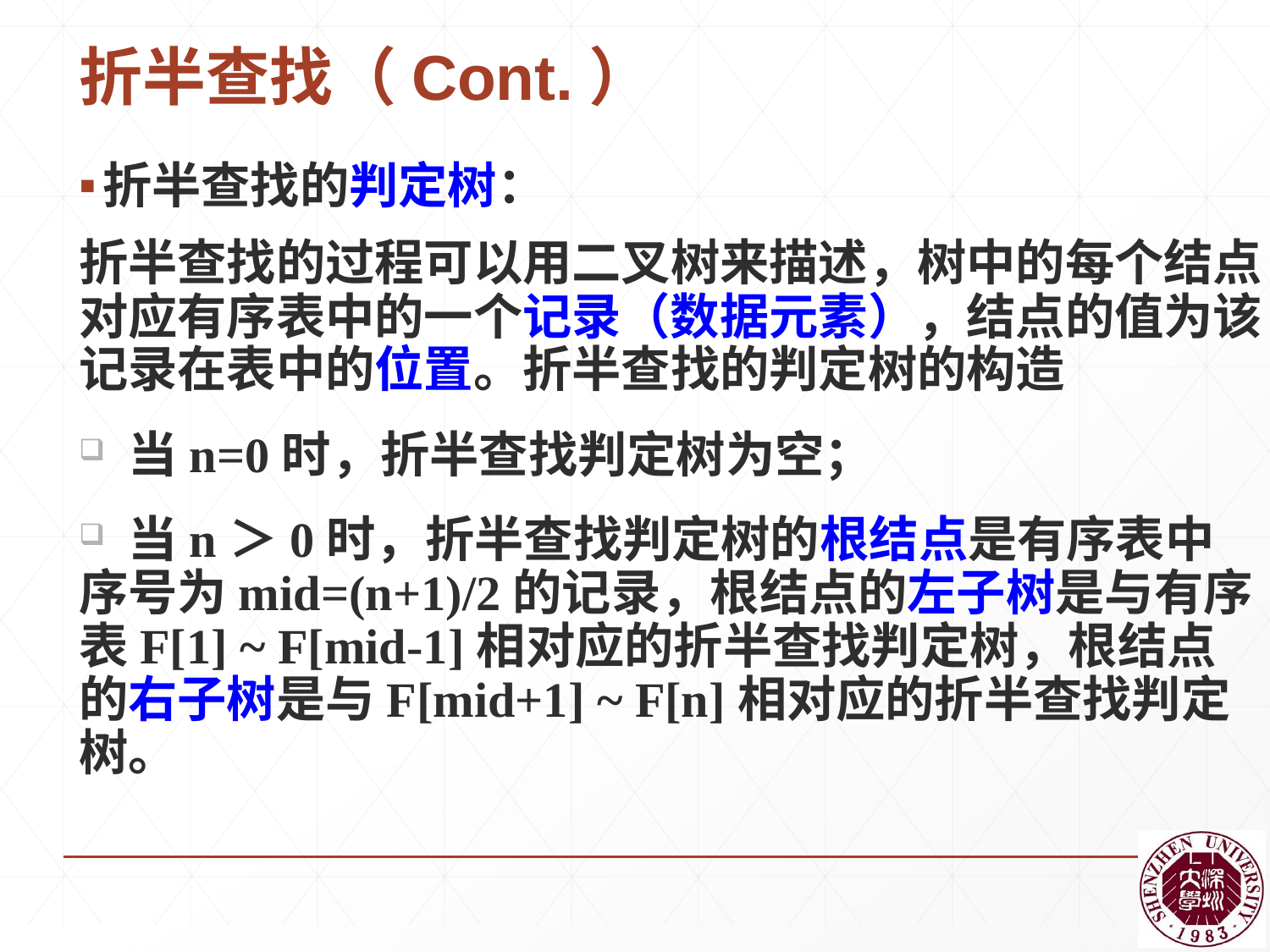

# 折半查找（Cont.）
折半查找的判定树：
折半查找的过程可以用二叉树来描述，树中的每个结点对应有序表中的一个记录（数据元素），结点的值为该记录在表中的位置。折半查找的判定树的构造
 当n=0时，折半查找判定树为空；
 当n＞0时，折半查找判定树的根结点是有序表中序号为mid=(n+1)/2的记录，根结点的左子树是与有序表F[1] ~ F[mid-1]相对应的折半查找判定树，根结点的右子树是与F[mid+1] ~ F[n]相对应的折半查找判定树。